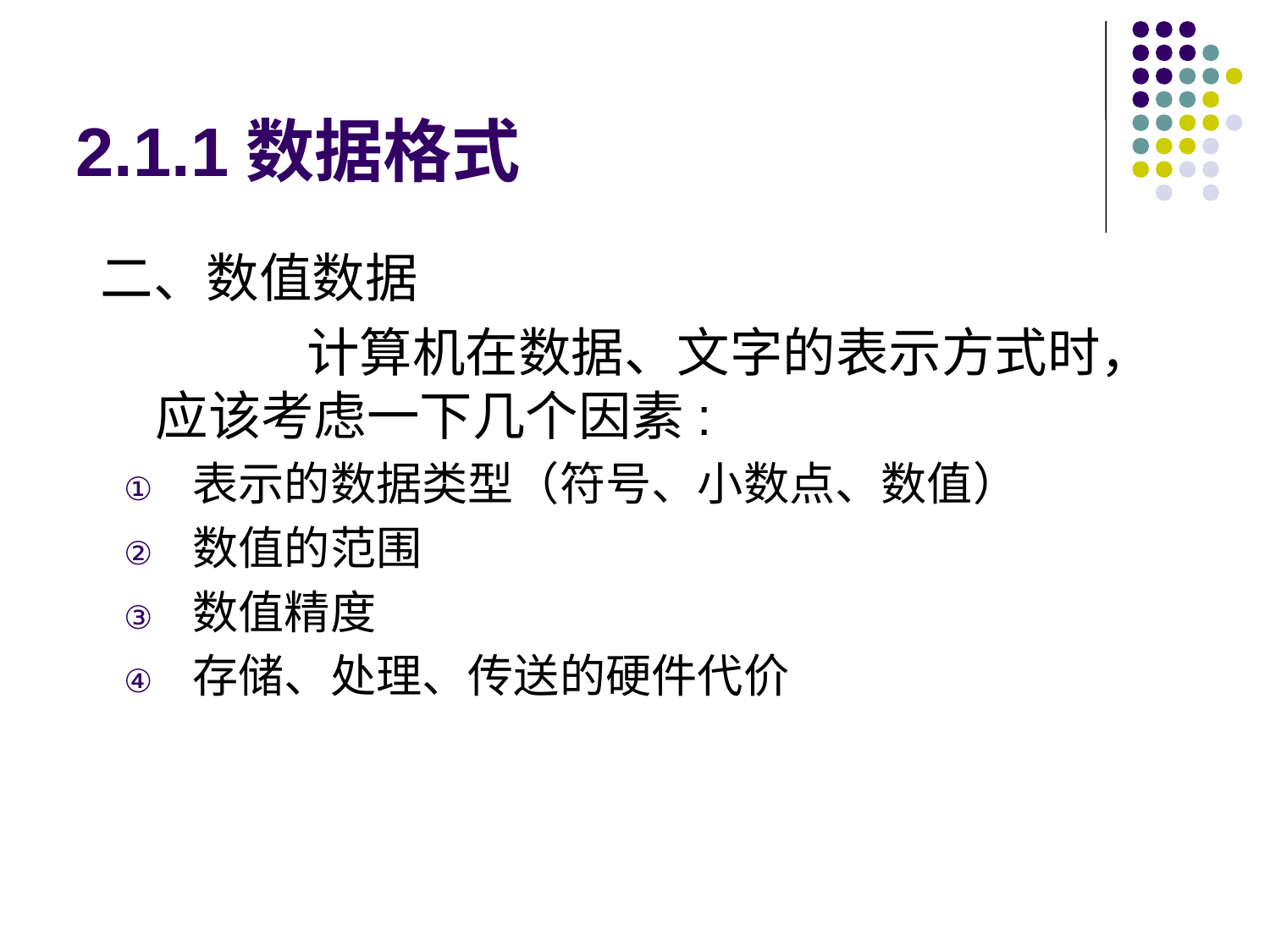

# 2.1.1数据格式
 二、数值数据
		 计算机在数据、文字的表示方式时，应该考虑一下几个因素:
表示的数据类型（符号、小数点、数值）
数值的范围
数值精度
存储、处理、传送的硬件代价

19